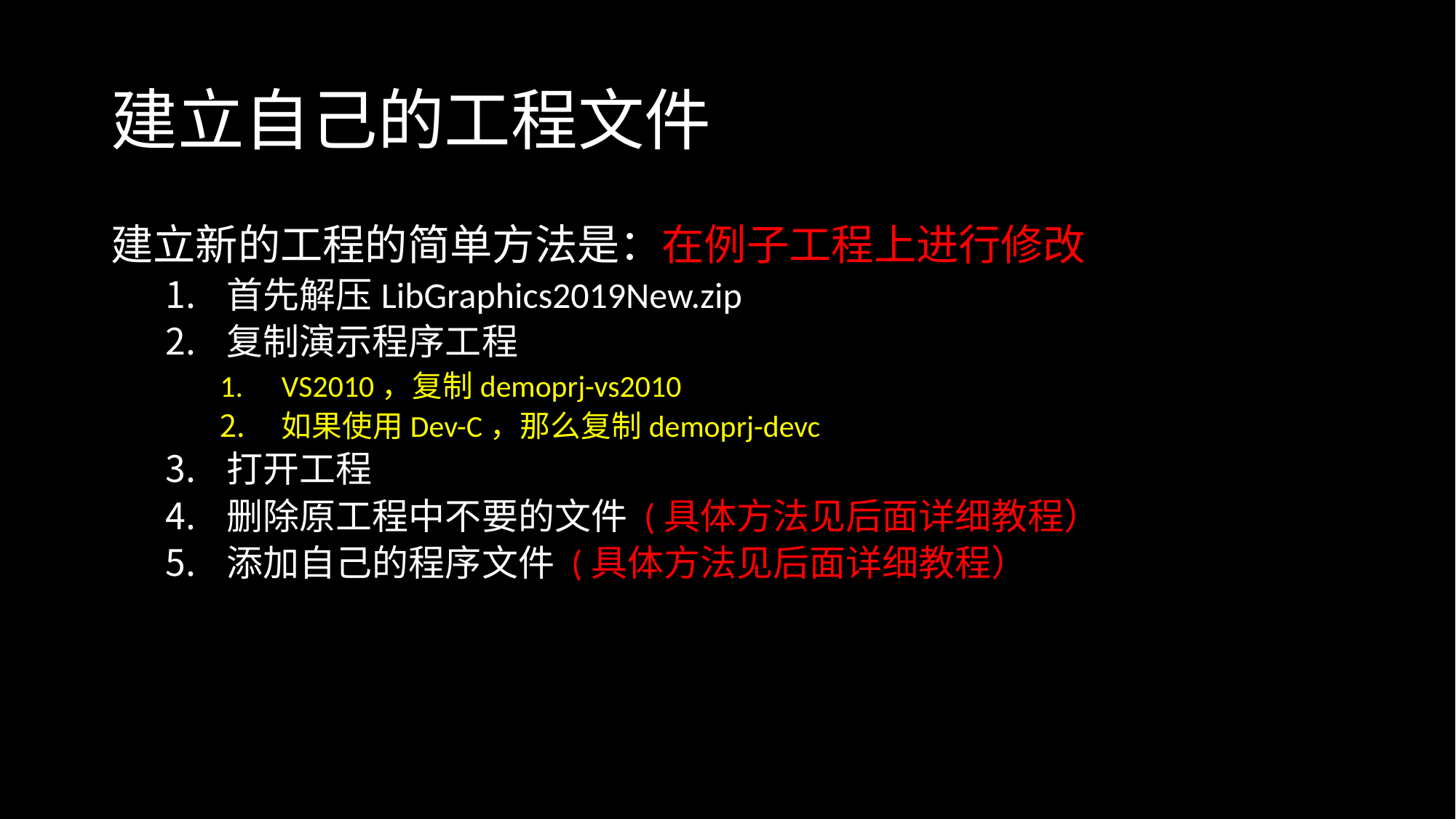

# 建立自己的工程文件
建立新的工程的简单方法是：在例子工程上进行修改
首先解压LibGraphics2019New.zip
复制演示程序工程
VS2010，复制demoprj-vs2010
如果使用Dev-C，那么复制demoprj-devc
打开工程
删除原工程中不要的文件 (具体方法见后面详细教程）
添加自己的程序文件 (具体方法见后面详细教程）